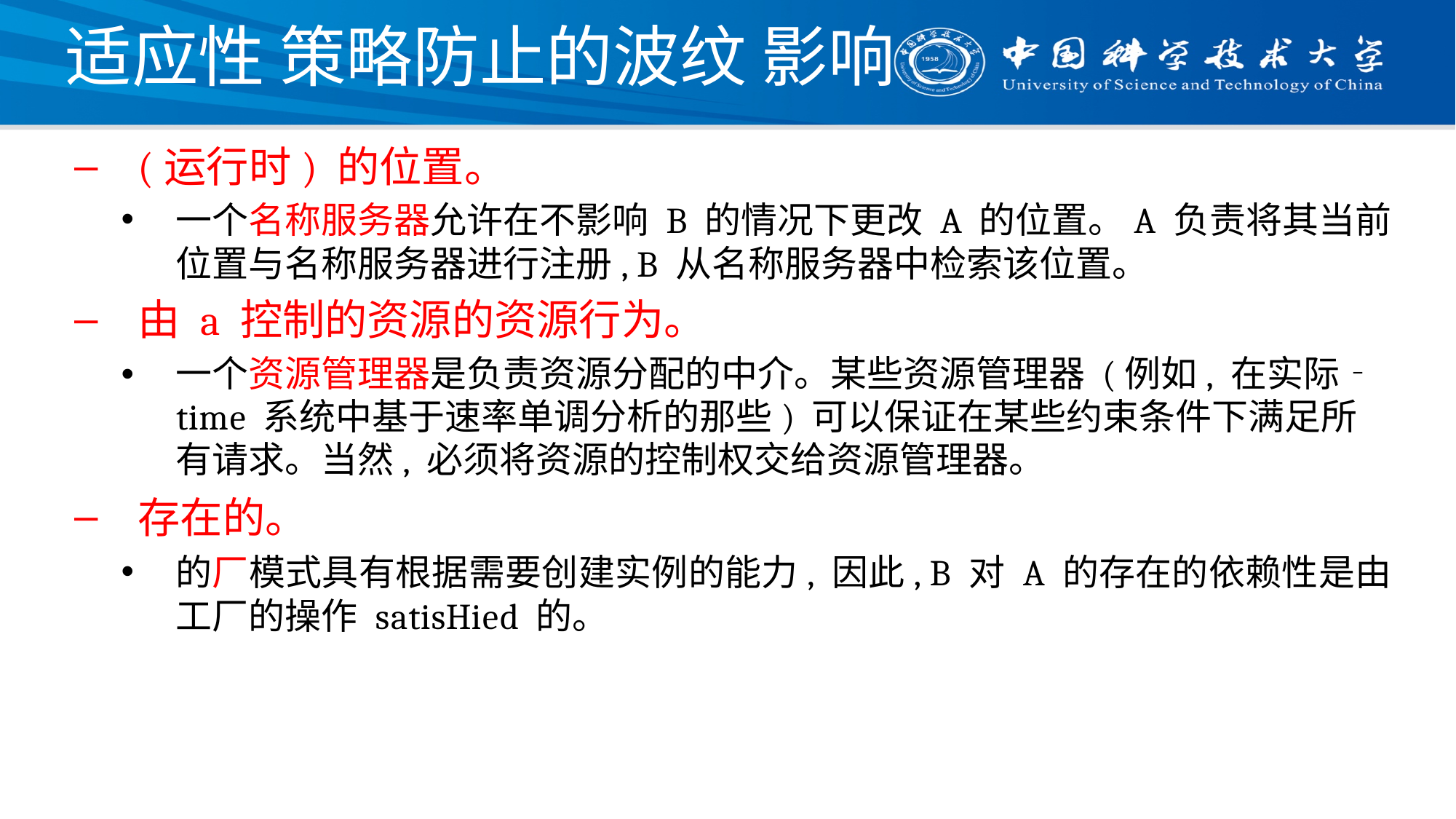

# 适应性 策略防止的波纹 影响
(运行时) 的位置。
一个名称服务器允许在不影响 B 的情况下更改 A 的位置。A 负责将其当前位置与名称服务器进行注册, B 从名称服务器中检索该位置。
由 a 控制的资源的资源行为。
一个资源管理器是负责资源分配的中介。某些资源管理器 (例如, 在实际‐time 系统中基于速率单调分析的那些) 可以保证在某些约束条件下满足所有请求。当然, 必须将资源的控制权交给资源管理器。
存在的。
的厂模式具有根据需要创建实例的能力, 因此, B 对 A 的存在的依赖性是由工厂的操作 satisHied 的。